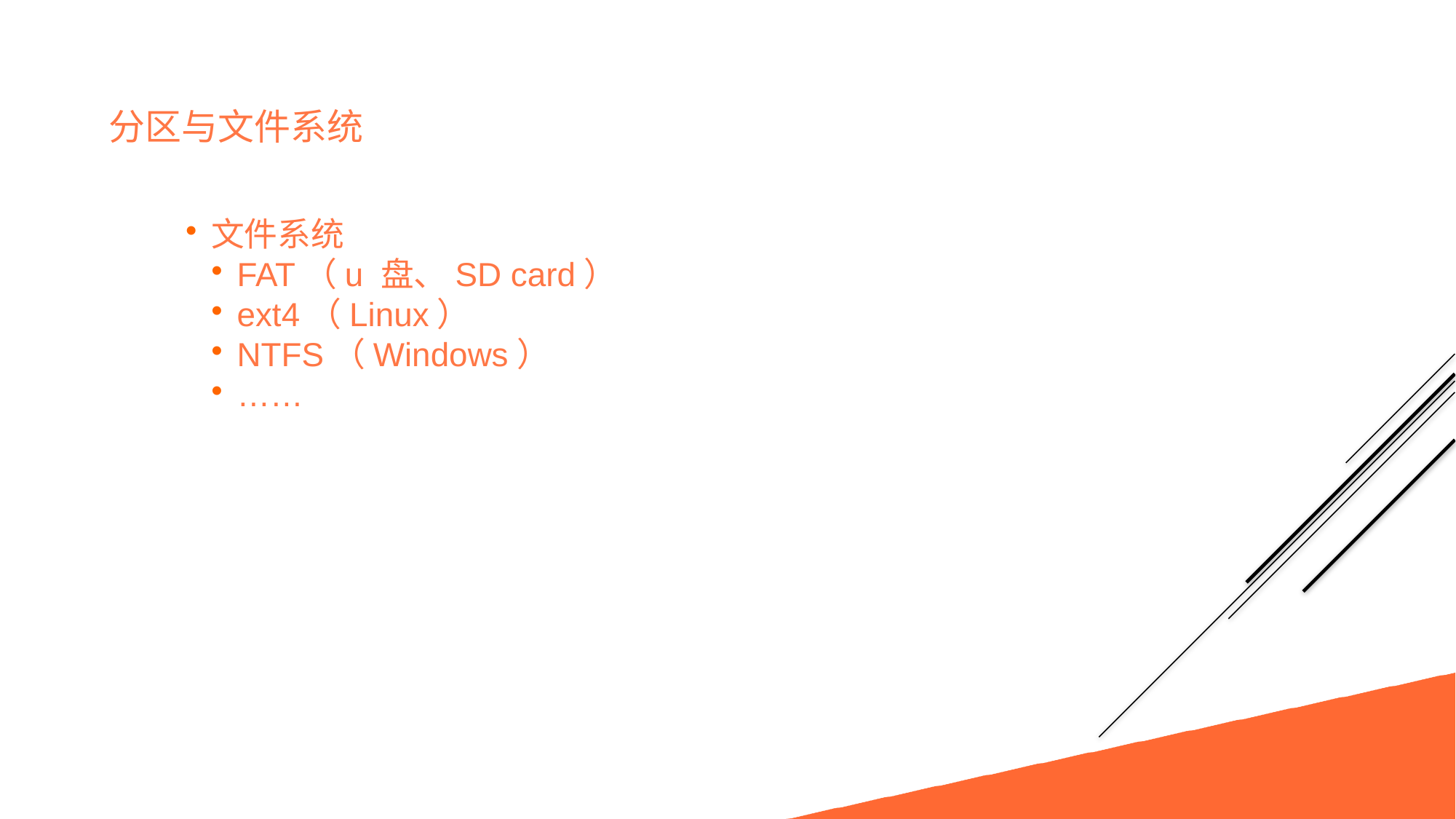

分区与文件系统
文件系统
FAT（u 盘、SD card）
ext4（Linux）
NTFS（Windows）
……